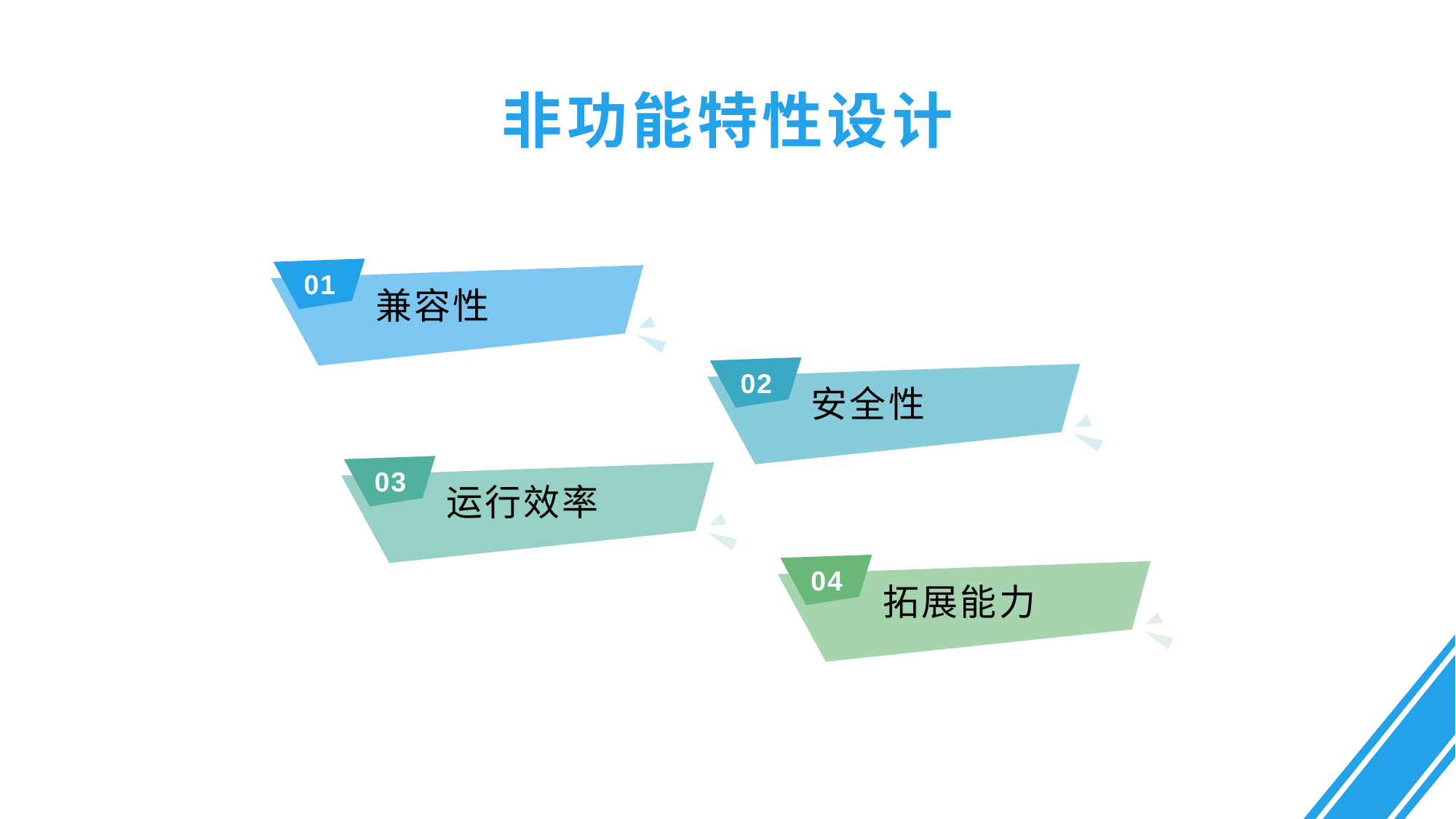

非功能特性设计

01

兼容性

02

安全性

03

运行效率

04

拓展能力